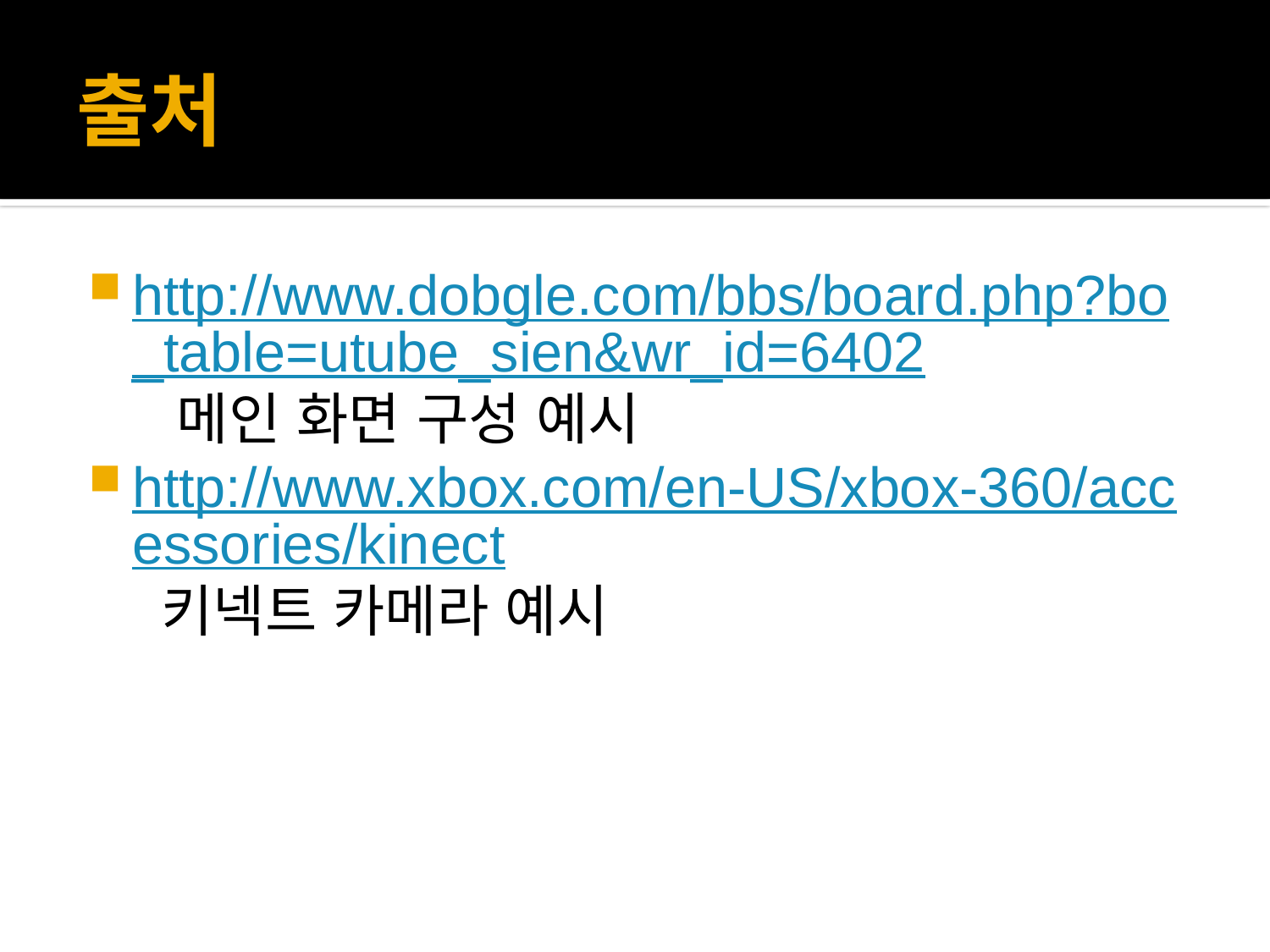

# 출처
http://www.dobgle.com/bbs/board.php?bo_table=utube_sien&wr_id=6402  메인 화면 구성 예시
http://www.xbox.com/en-US/xbox-360/accessories/kinect 키넥트 카메라 예시